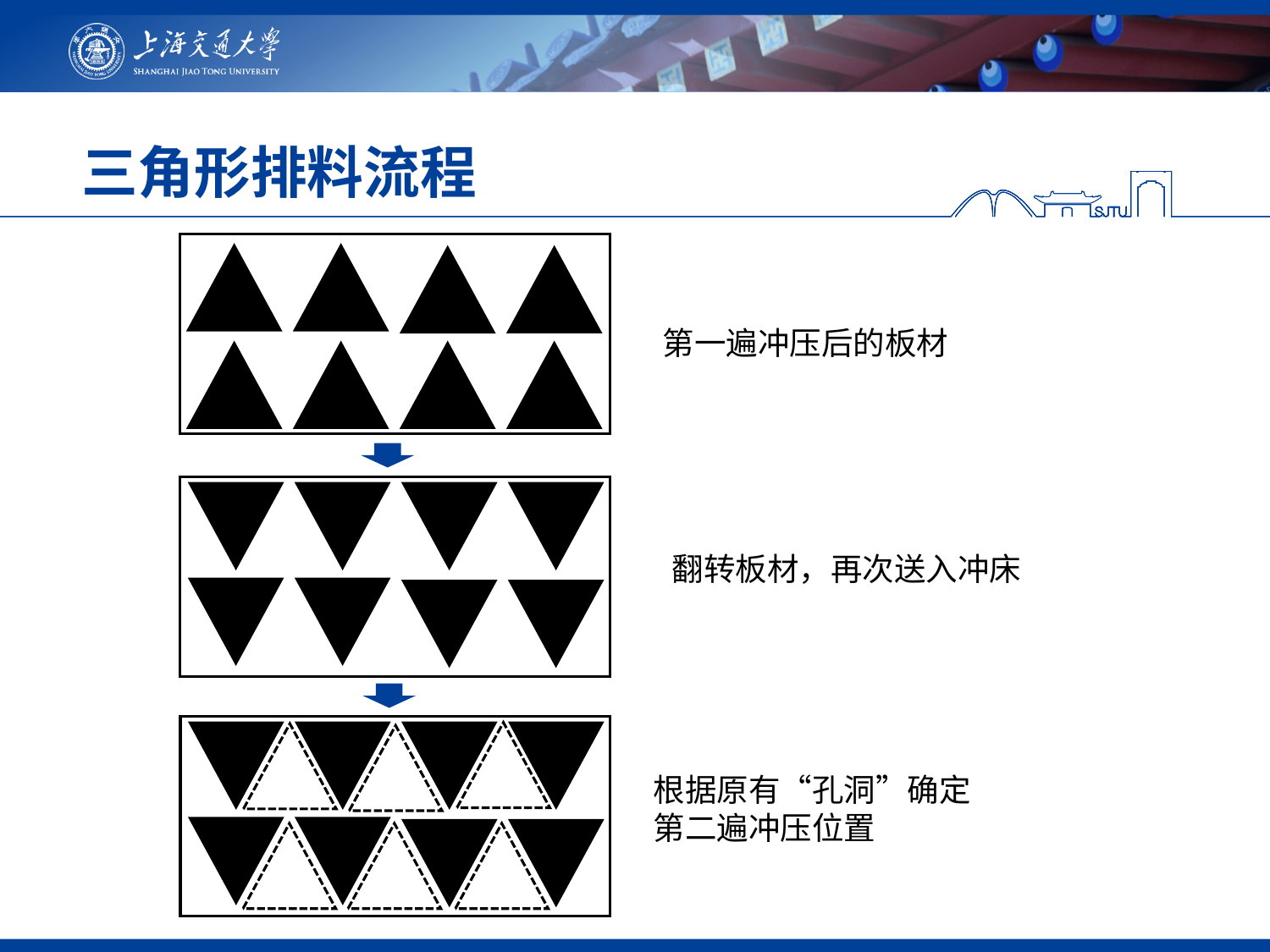

# 三角形排料流程

第一遍冲压后的板材

翻转板材，再次送入冲床

根据原有“孔洞”确定
第二遍冲压位置